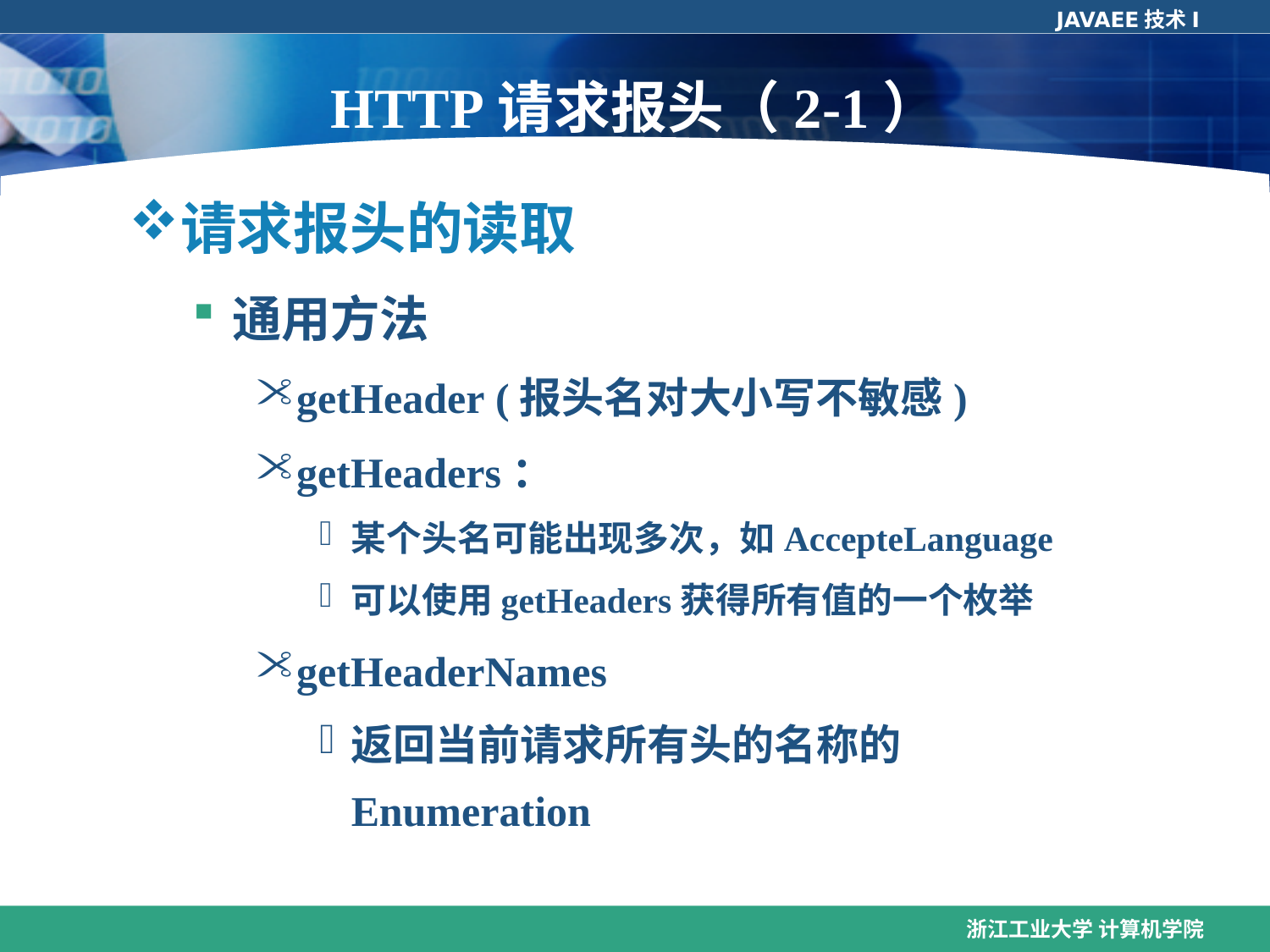

HTTP请求报头（2-1）
请求报头的读取
通用方法
getHeader (报头名对大小写不敏感)
getHeaders：
某个头名可能出现多次，如AccepteLanguage
可以使用getHeaders获得所有值的一个枚举
getHeaderNames
返回当前请求所有头的名称的Enumeration